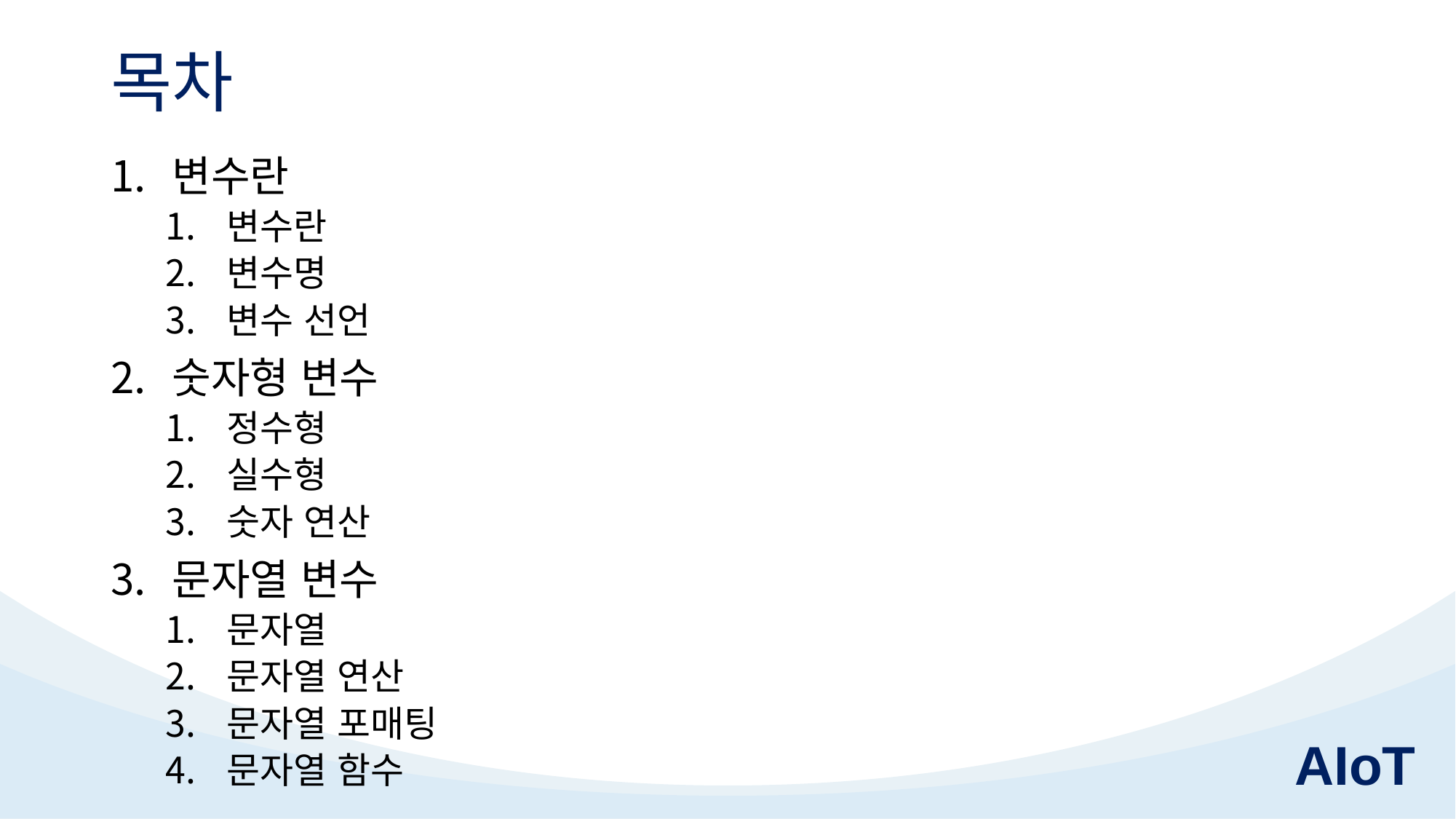

# 목차
변수란
변수란
변수명
변수 선언
숫자형 변수
정수형
실수형
숫자 연산
문자열 변수
문자열
문자열 연산
문자열 포매팅
문자열 함수